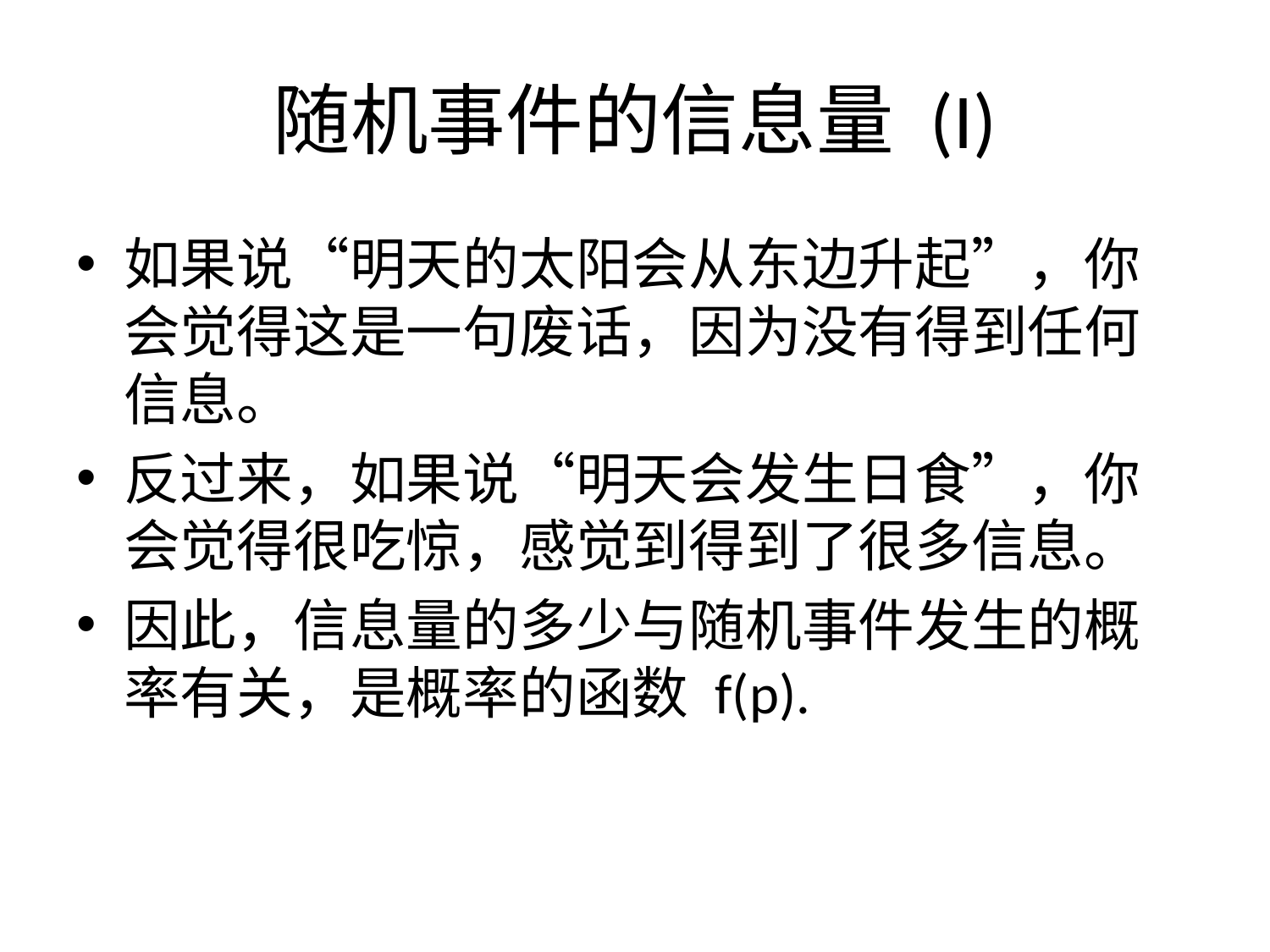

# 随机事件的信息量 (I)
如果说“明天的太阳会从东边升起”，你会觉得这是一句废话，因为没有得到任何信息。
反过来，如果说“明天会发生日食”，你会觉得很吃惊，感觉到得到了很多信息。
因此，信息量的多少与随机事件发生的概率有关，是概率的函数 f(p).